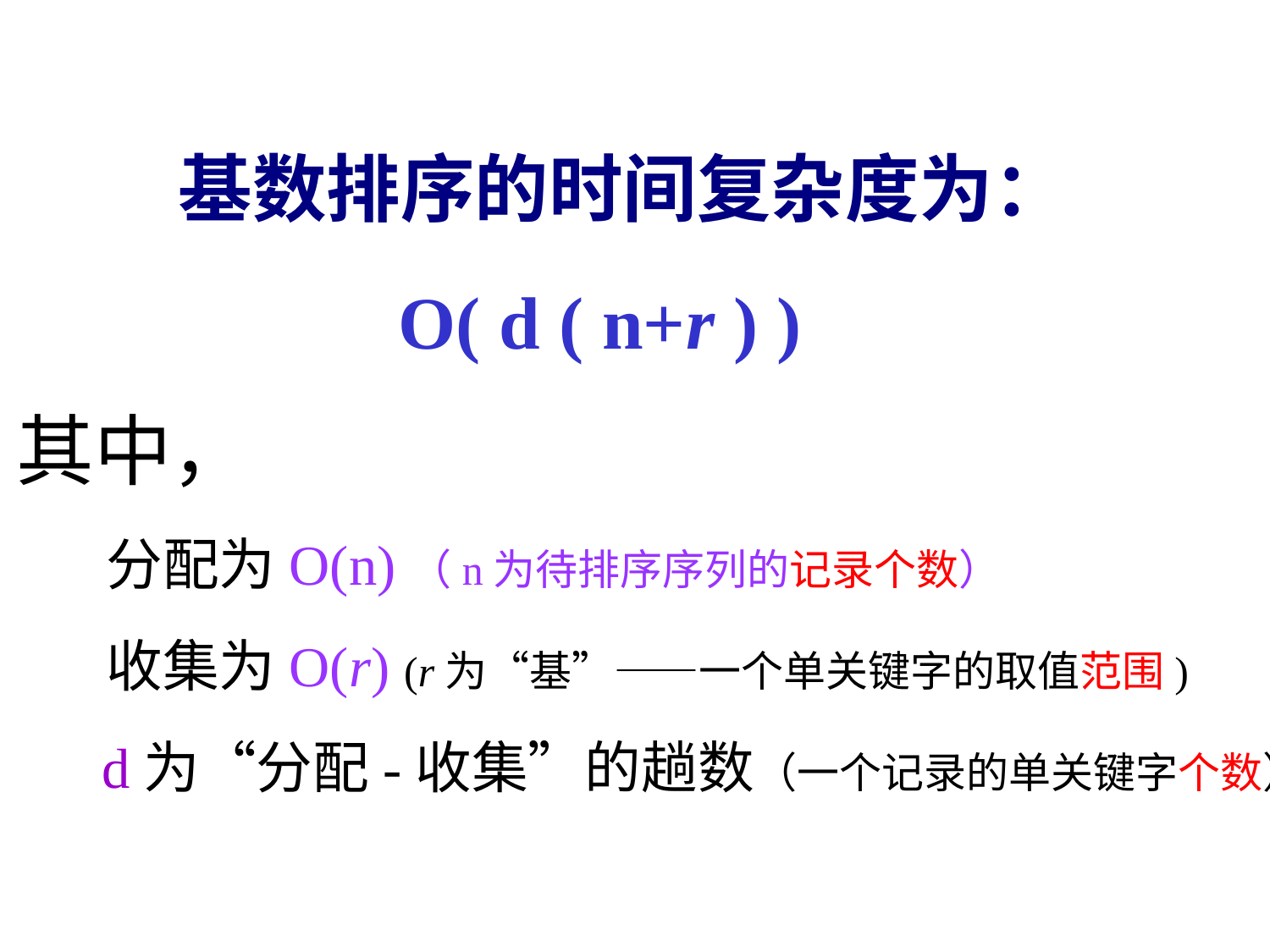

基数排序的时间复杂度为：
		O( d ( n+r ) )
其中，
      分配为O(n)（n为待排序序列的记录个数）
      收集为O(r) (r为“基”——一个单关键字的取值范围)
      d为“分配-收集”的趟数（一个记录的单关键字个数）